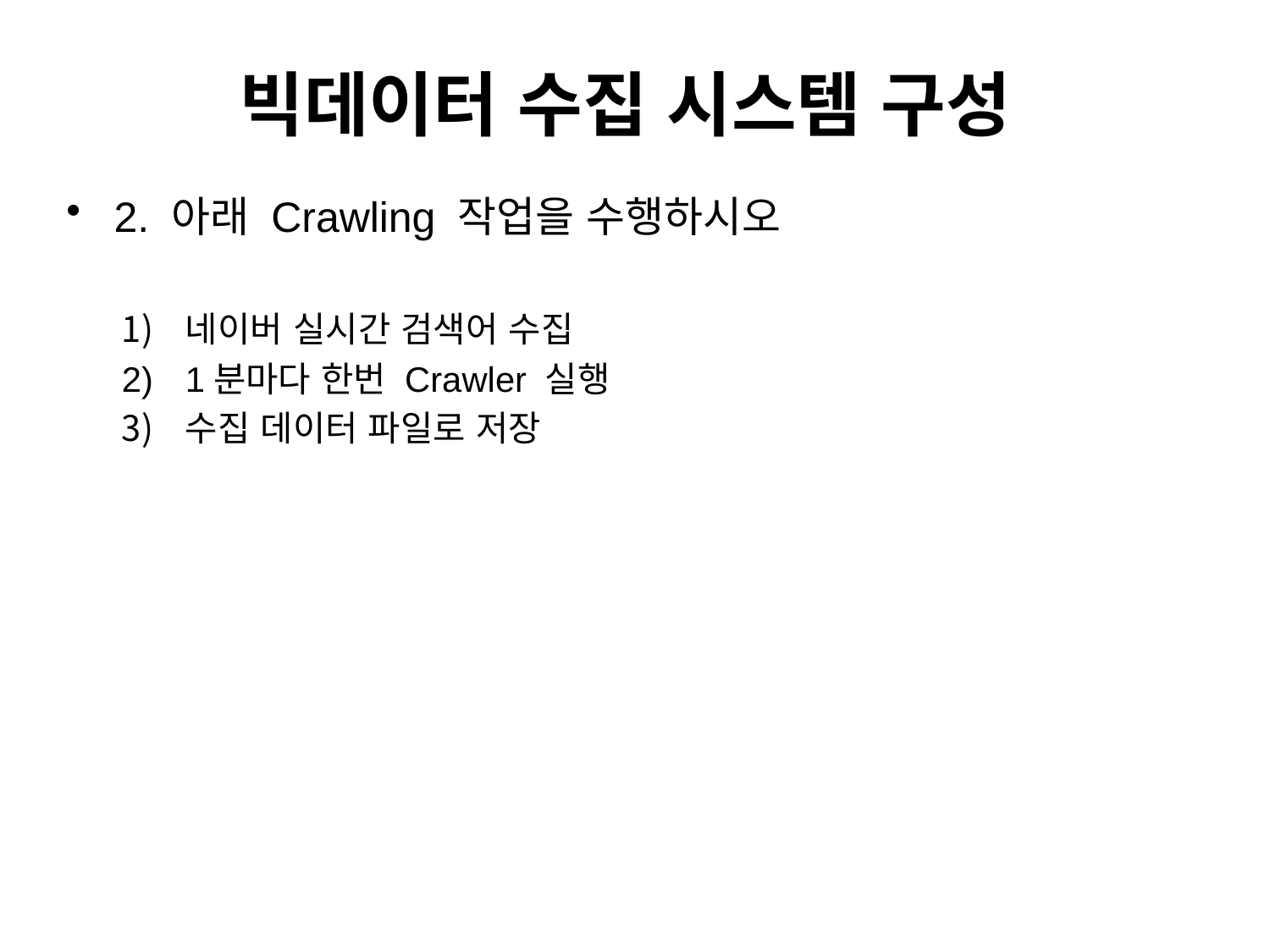

# 빅데이터 수집 시스템 구성
2. 아래 Crawling 작업을 수행하시오

네이버 실시간 검색어 수집
1분마다 한번 Crawler 실행
수집 데이터 파일로 저장